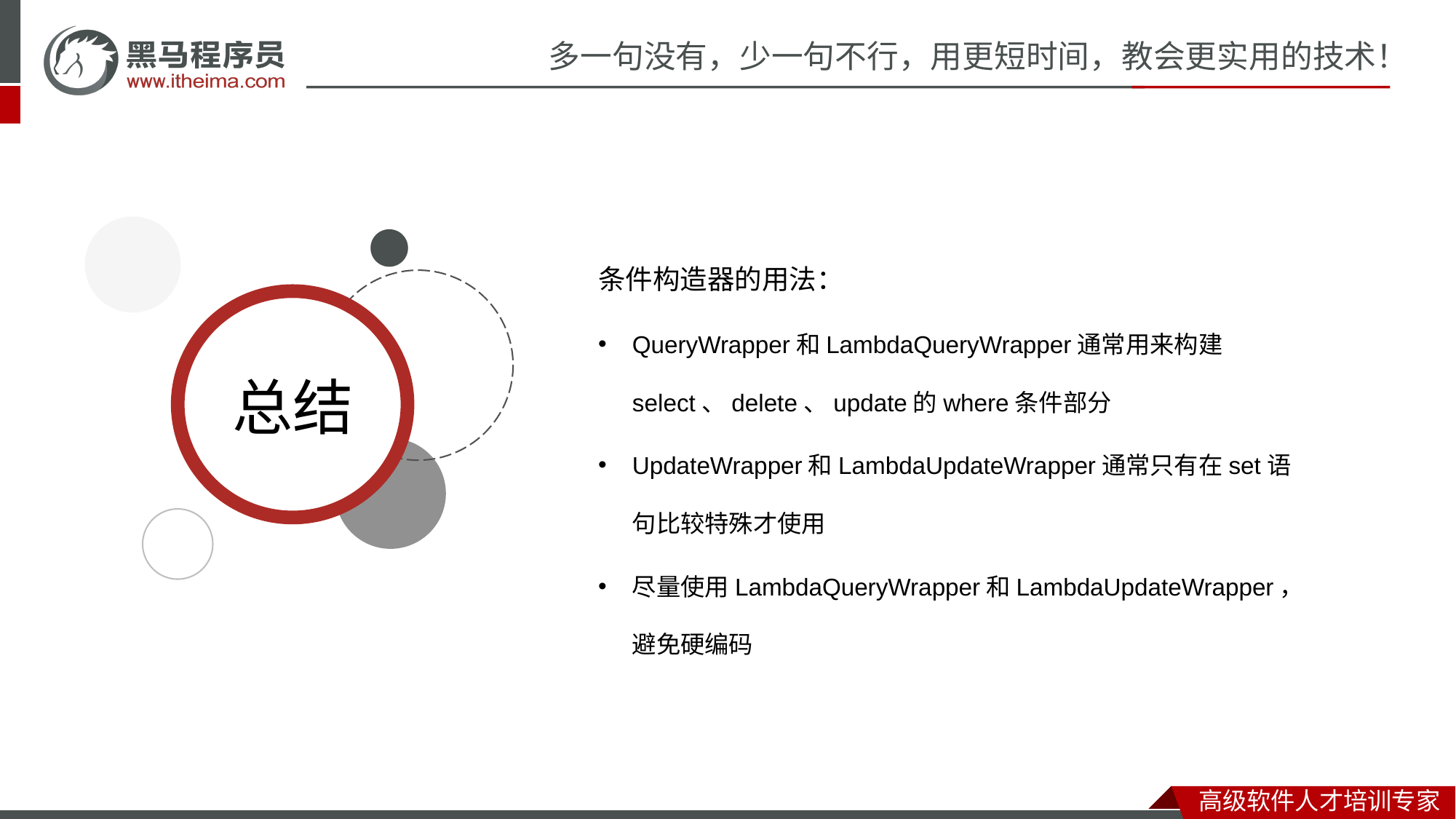

条件构造器的用法：
QueryWrapper和LambdaQueryWrapper通常用来构建select、delete、update的where条件部分
UpdateWrapper和LambdaUpdateWrapper通常只有在set语句比较特殊才使用
尽量使用LambdaQueryWrapper和LambdaUpdateWrapper，避免硬编码